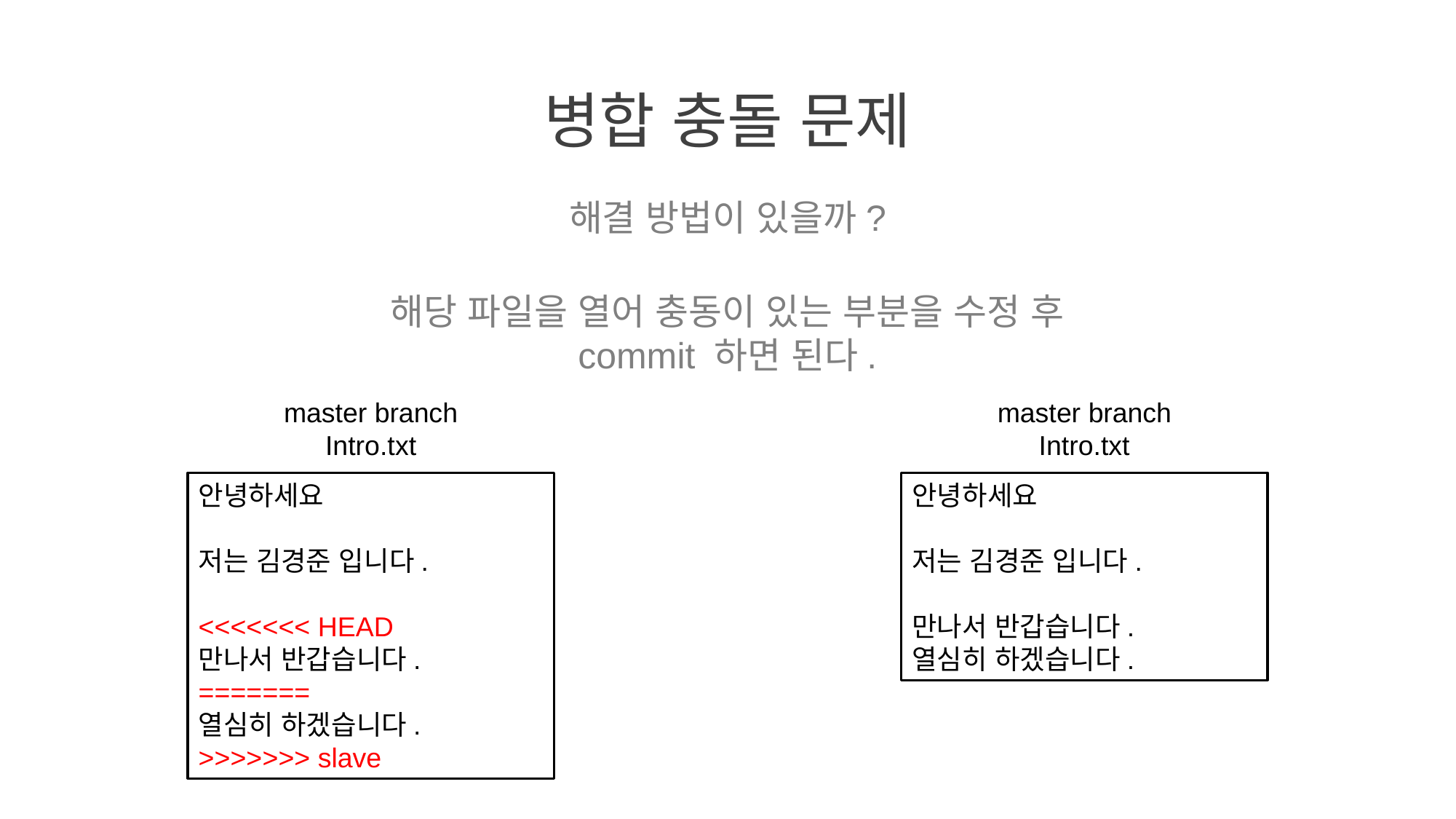

병합 충돌 문제
해결 방법이 있을까?
해당 파일을 열어 충동이 있는 부분을 수정 후
commit 하면 된다.
master branch
Intro.txt
안녕하세요

저는 김경준 입니다.

<<<<<<< HEAD
만나서 반갑습니다.
=======
열심히 하겠습니다.
>>>>>>> slave
master branch
Intro.txt
안녕하세요

저는 김경준 입니다.

만나서 반갑습니다.
열심히 하겠습니다.